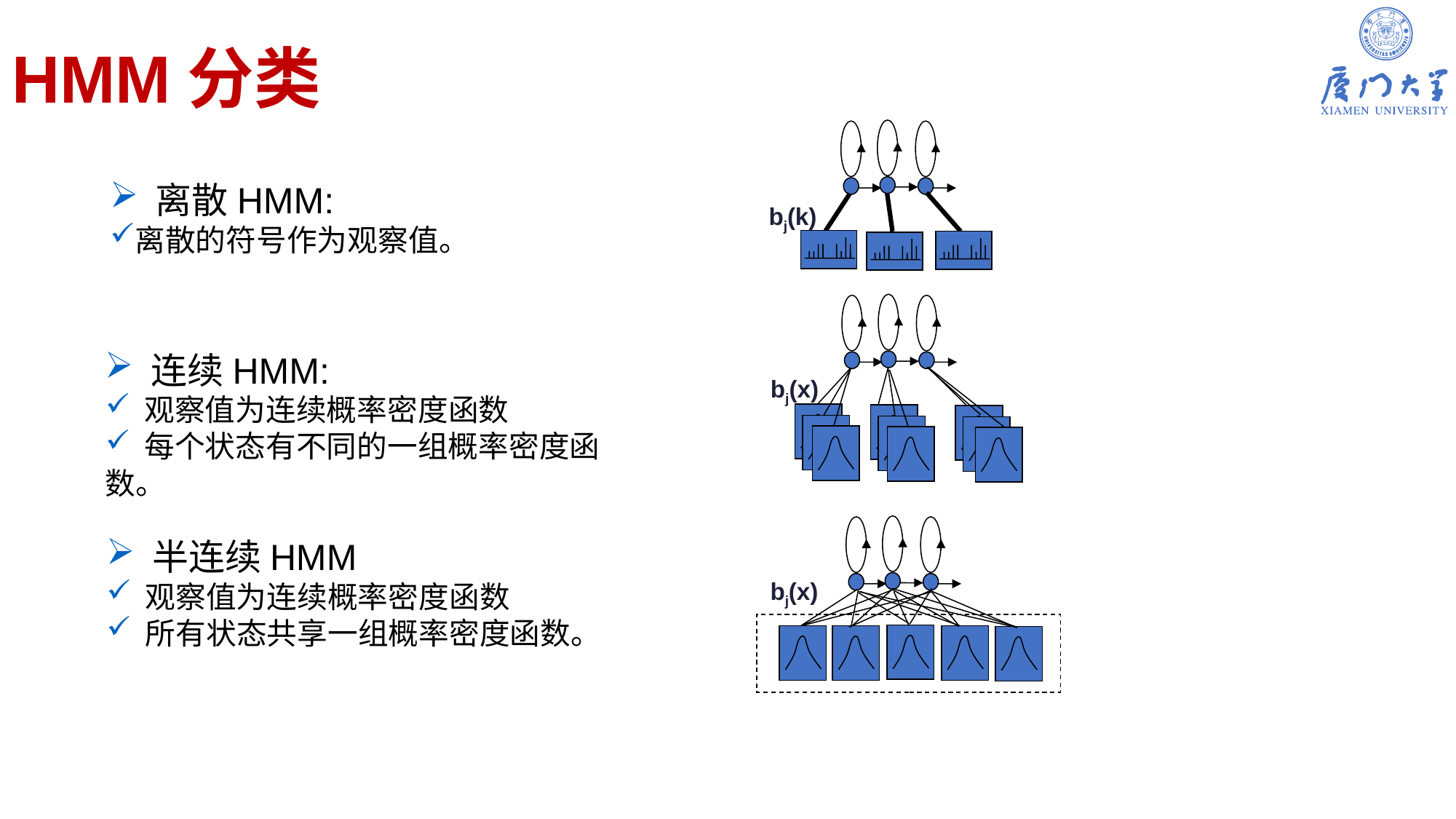

# HMM分类

bj(k)

 离散HMM:
离散的符号作为观察值。

bj(x)

 连续HMM:
 观察值为连续概率密度函数
 每个状态有不同的一组概率密度函数。

bj(x)

 半连续HMM
 观察值为连续概率密度函数
 所有状态共享一组概率密度函数。